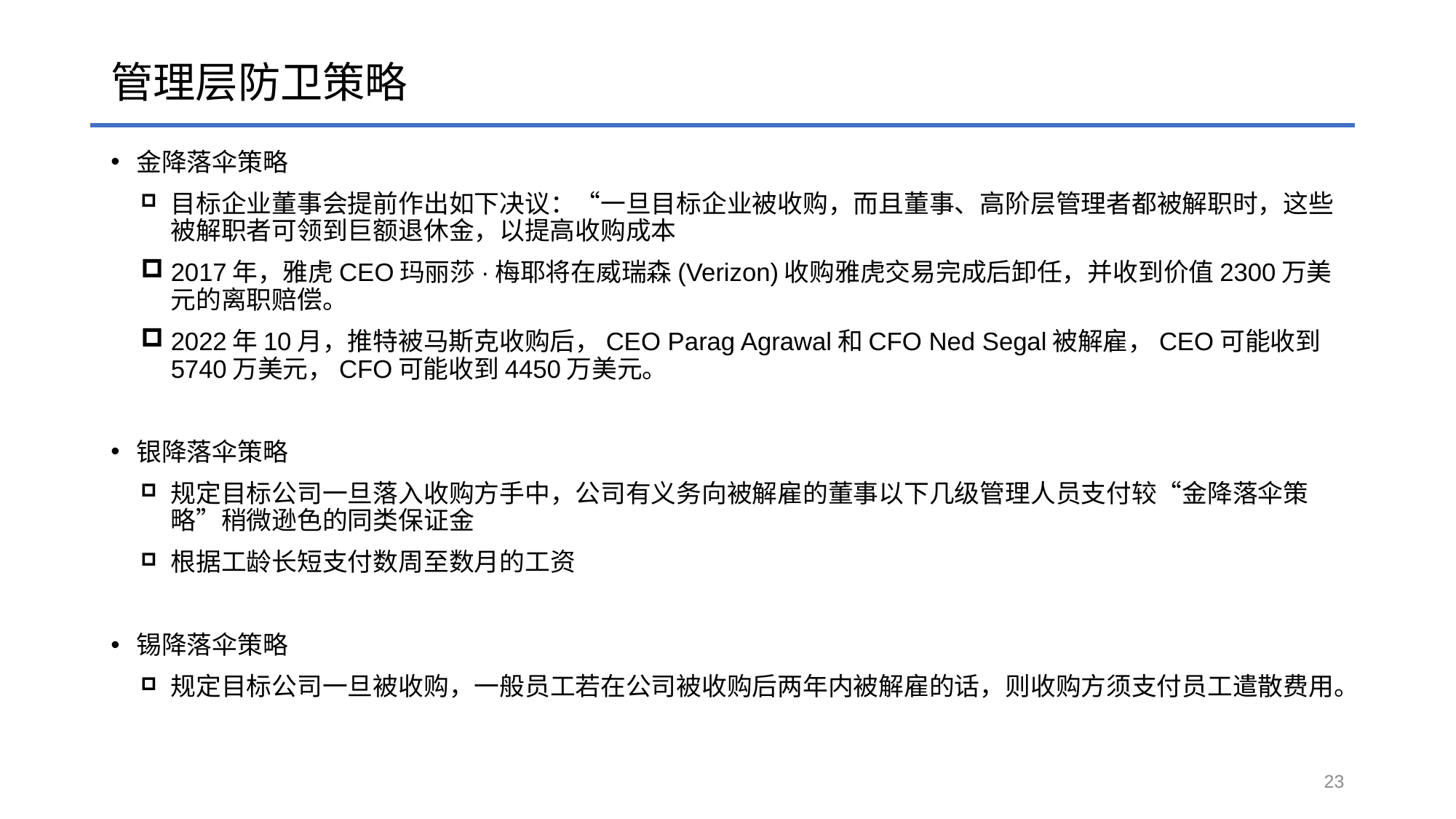

# 管理层防卫策略
金降落伞策略
目标企业董事会提前作出如下决议：“一旦目标企业被收购，而且董事、高阶层管理者都被解职时，这些被解职者可领到巨额退休金，以提高收购成本
2017年，雅虎CEO玛丽莎·梅耶将在威瑞森(Verizon)收购雅虎交易完成后卸任，并收到价值2300万美元的离职赔偿。
2022年10月，推特被马斯克收购后，CEO Parag Agrawal和CFO Ned Segal被解雇，CEO可能收到5740万美元，CFO可能收到4450万美元。

银降落伞策略
规定目标公司一旦落入收购方手中，公司有义务向被解雇的董事以下几级管理人员支付较“金降落伞策略”稍微逊色的同类保证金
根据工龄长短支付数周至数月的工资

锡降落伞策略
规定目标公司一旦被收购，一般员工若在公司被收购后两年内被解雇的话，则收购方须支付员工遣散费用。
23